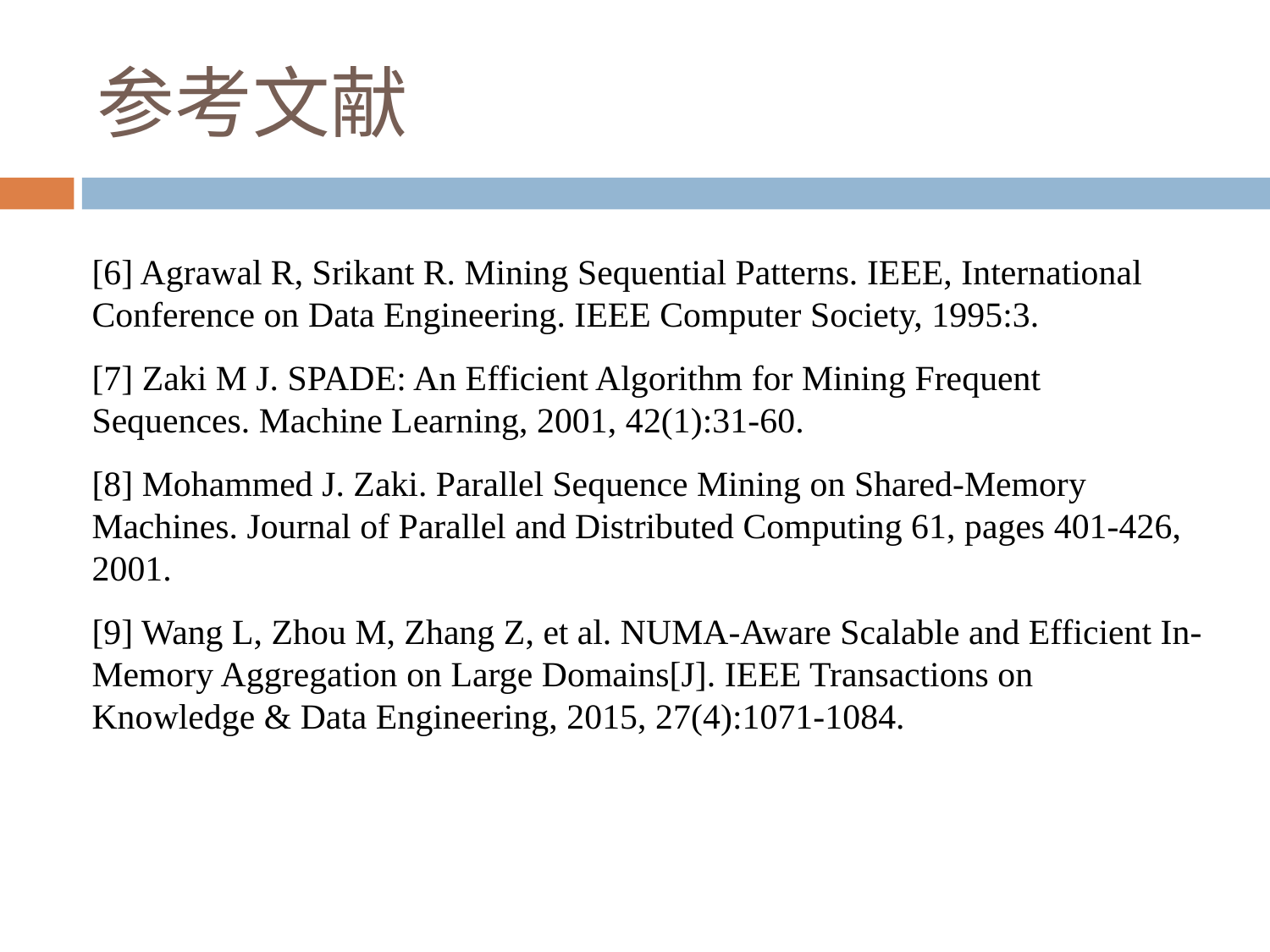

# 参考文献
58
[6] Agrawal R, Srikant R. Mining Sequential Patterns. IEEE, International Conference on Data Engineering. IEEE Computer Society, 1995:3.
[7] Zaki M J. SPADE: An Efficient Algorithm for Mining Frequent Sequences. Machine Learning, 2001, 42(1):31-60.
[8] Mohammed J. Zaki. Parallel Sequence Mining on Shared-Memory Machines. Journal of Parallel and Distributed Computing 61, pages 401-426, 2001.
[9] Wang L, Zhou M, Zhang Z, et al. NUMA-Aware Scalable and Efficient In-Memory Aggregation on Large Domains[J]. IEEE Transactions on Knowledge & Data Engineering, 2015, 27(4):1071-1084.